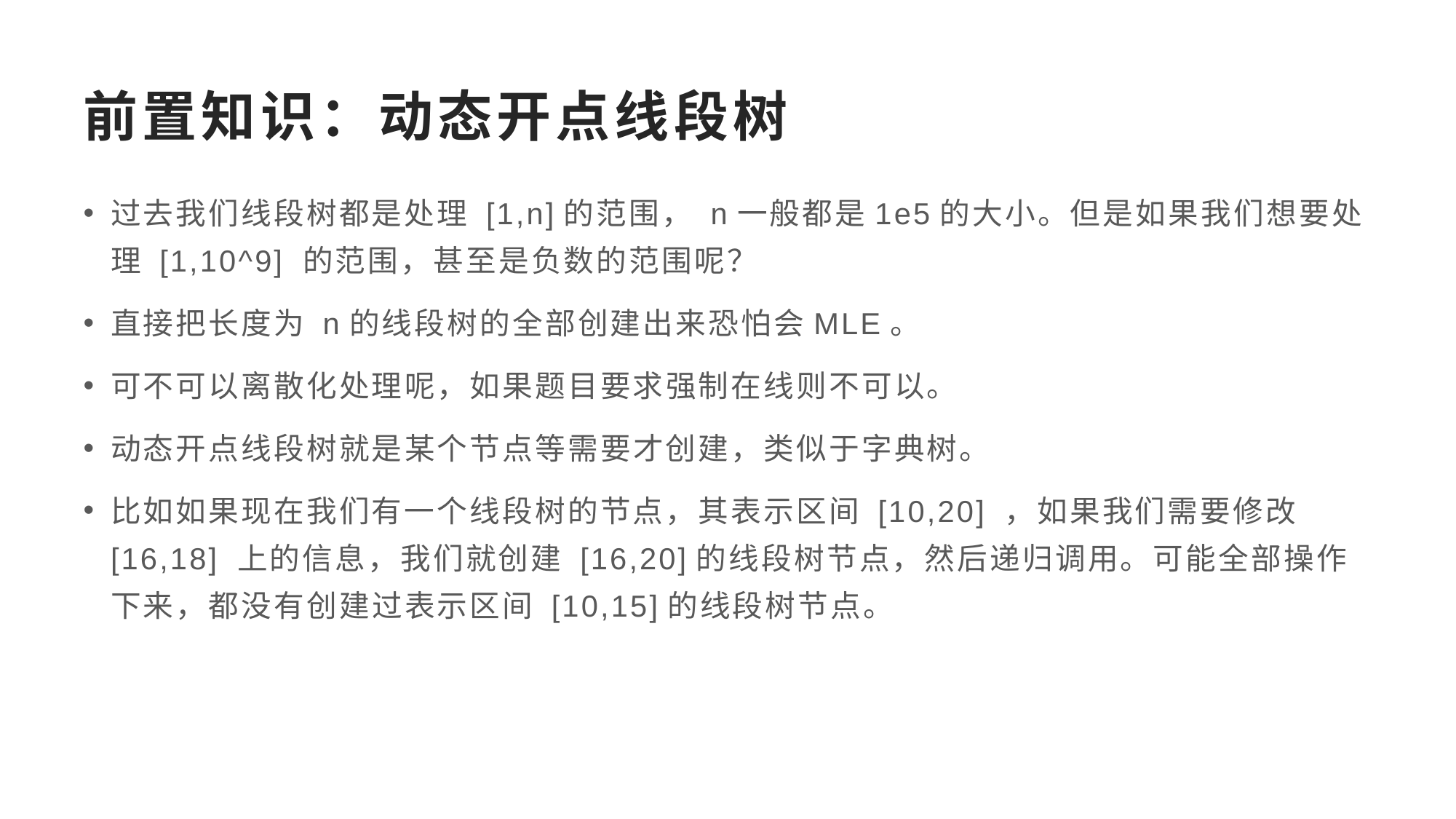

# 前置知识：动态开点线段树
过去我们线段树都是处理 [1,n]的范围， n一般都是1e5的大小。但是如果我们想要处理 [1,10^9] 的范围，甚至是负数的范围呢？
直接把长度为 n的线段树的全部创建出来恐怕会MLE。
可不可以离散化处理呢，如果题目要求强制在线则不可以。
动态开点线段树就是某个节点等需要才创建，类似于字典树。
比如如果现在我们有一个线段树的节点，其表示区间 [10,20] ，如果我们需要修改 [16,18] 上的信息，我们就创建 [16,20]的线段树节点，然后递归调用。可能全部操作下来，都没有创建过表示区间 [10,15]的线段树节点。